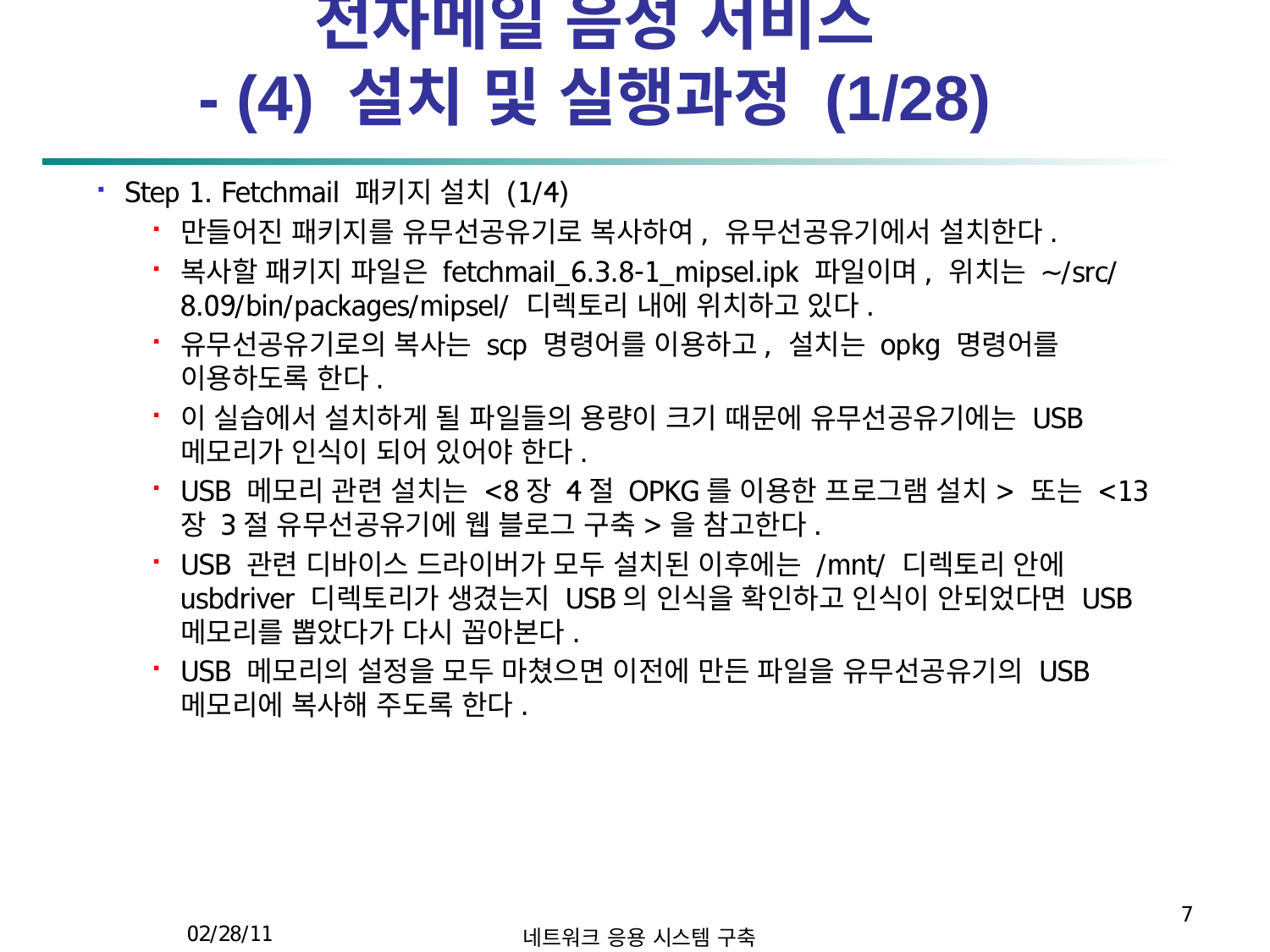

# 14.1 유무선공유기를 이용한 전자메일 음성 서비스 - (4) 설치 및 실행과정 (1/28)
Step 1. Fetchmail 패키지 설치 (1/4)
만들어진 패키지를 유무선공유기로 복사하여, 유무선공유기에서 설치한다.
복사할 패키지 파일은 fetchmail_6.3.8-1_mipsel.ipk 파일이며, 위치는 ~/src/8.09/bin/packages/mipsel/ 디렉토리 내에 위치하고 있다.
유무선공유기로의 복사는 scp 명령어를 이용하고, 설치는 opkg 명령어를 이용하도록 한다.
이 실습에서 설치하게 될 파일들의 용량이 크기 때문에 유무선공유기에는 USB 메모리가 인식이 되어 있어야 한다.
USB 메모리 관련 설치는 <8장 4절 OPKG를 이용한 프로그램 설치> 또는 <13장 3절 유무선공유기에 웹 블로그 구축>을 참고한다.
USB 관련 디바이스 드라이버가 모두 설치된 이후에는 /mnt/ 디렉토리 안에 usbdriver 디렉토리가 생겼는지 USB의 인식을 확인하고 인식이 안되었다면 USB 메모리를 뽑았다가 다시 꼽아본다.
USB 메모리의 설정을 모두 마쳤으면 이전에 만든 파일을 유무선공유기의 USB 메모리에 복사해 주도록 한다.

7
네트워크 응용 시스템 구축
02/28/11